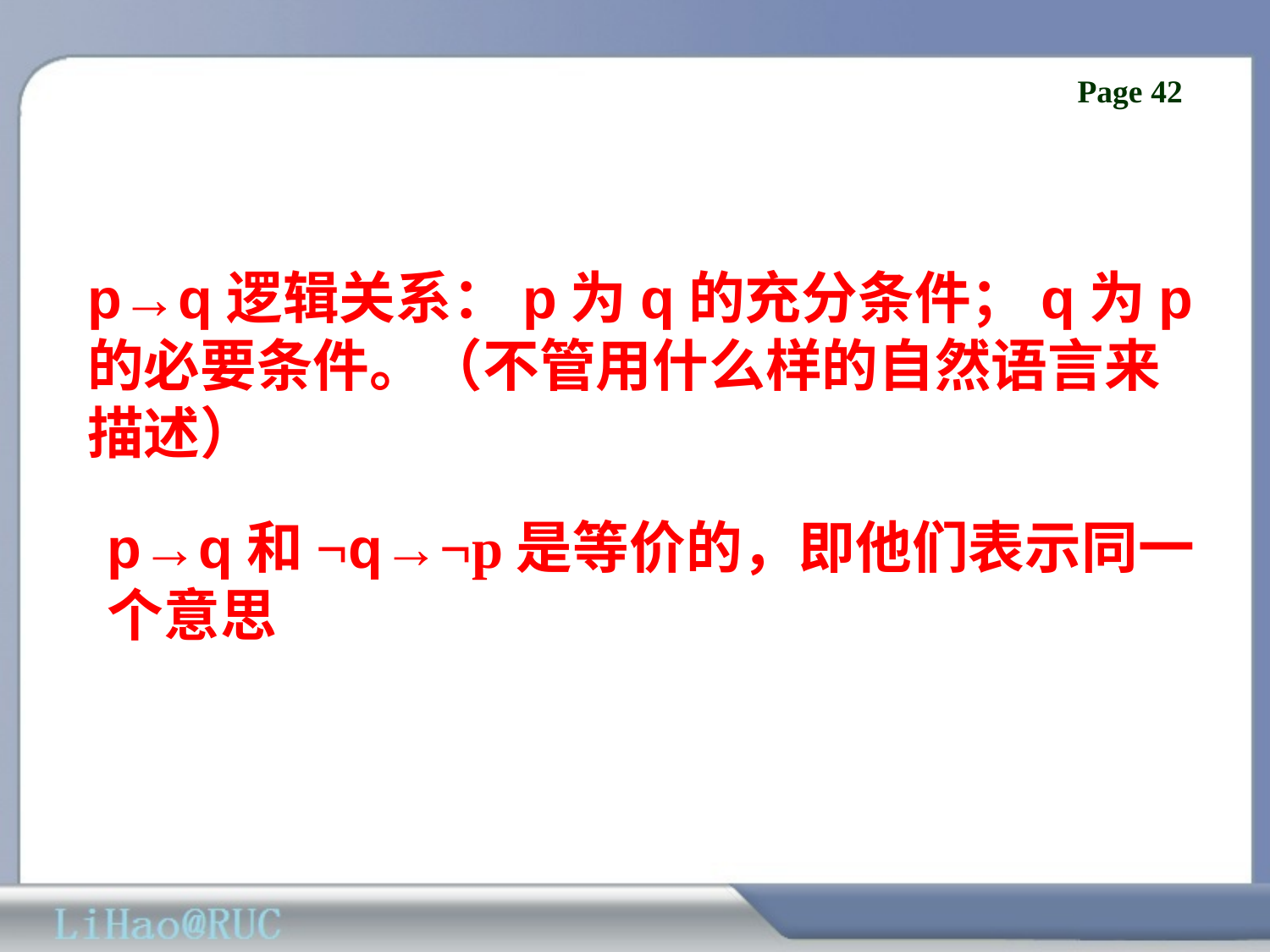

p→q逻辑关系：p为q的充分条件；q为p的必要条件。（不管用什么样的自然语言来描述）
p→q和¬q→¬p是等价的，即他们表示同一个意思